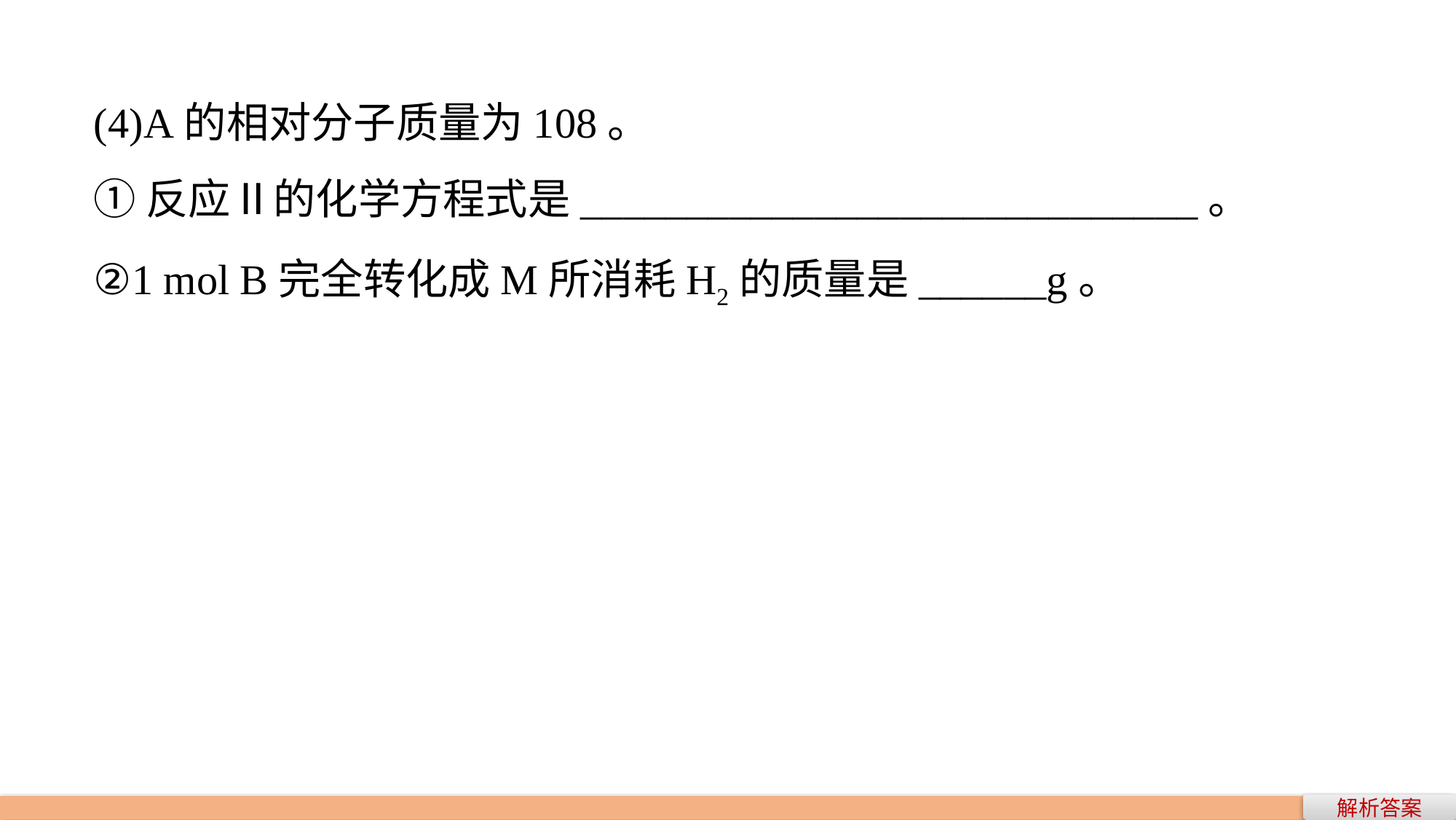

(4)A的相对分子质量为108。
①反应Ⅱ的化学方程式是_____________________________。
②1 mol B完全转化成M所消耗H2的质量是______g。
解析答案